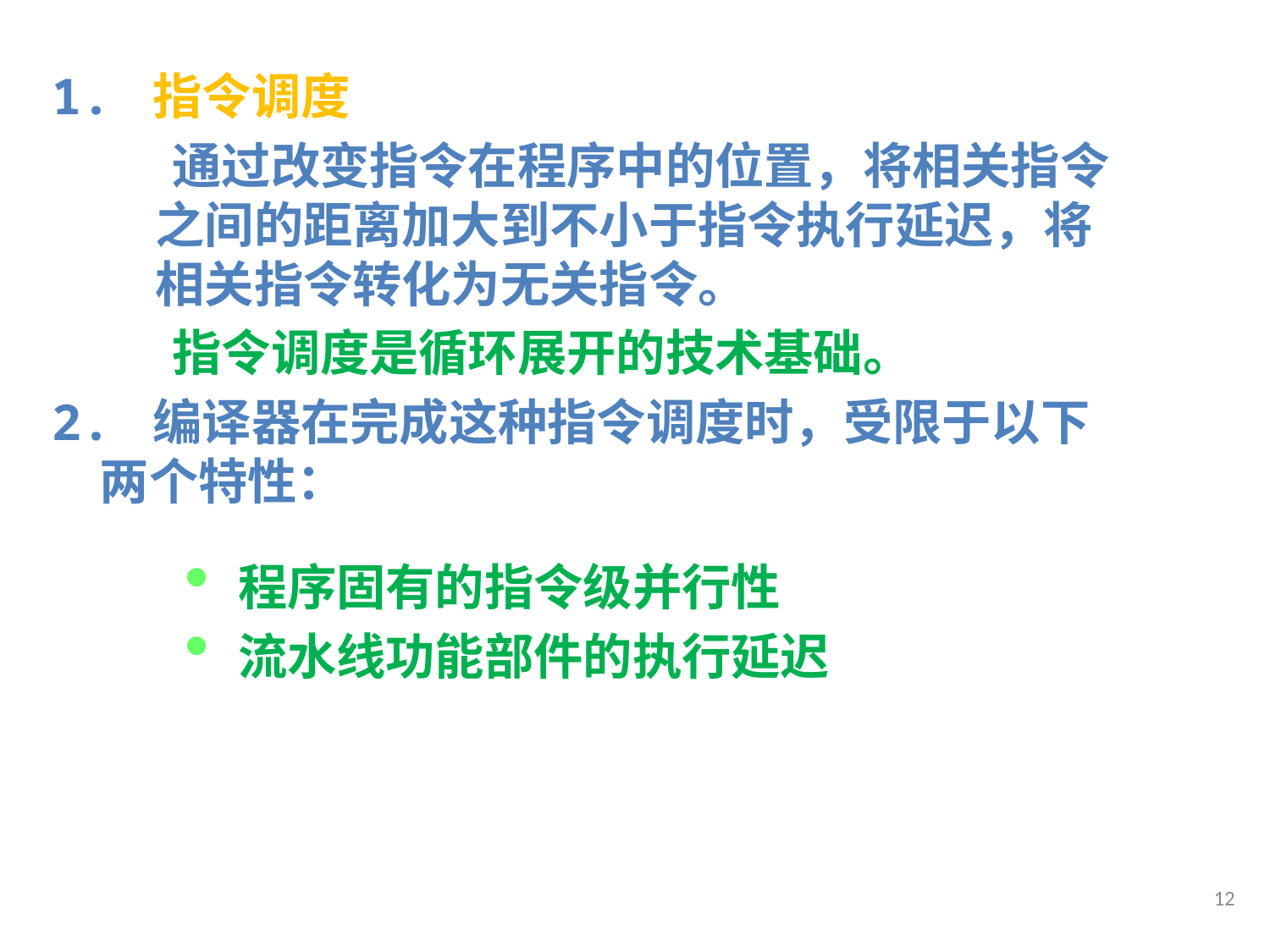

1. 指令调度
    通过改变指令在程序中的位置，将相关指令之间的距离加大到不小于指令执行延迟，将相关指令转化为无关指令。
    指令调度是循环展开的技术基础。
2. 编译器在完成这种指令调度时，受限于以下两个特性：

 程序固有的指令级并行性
 流水线功能部件的执行延迟
12